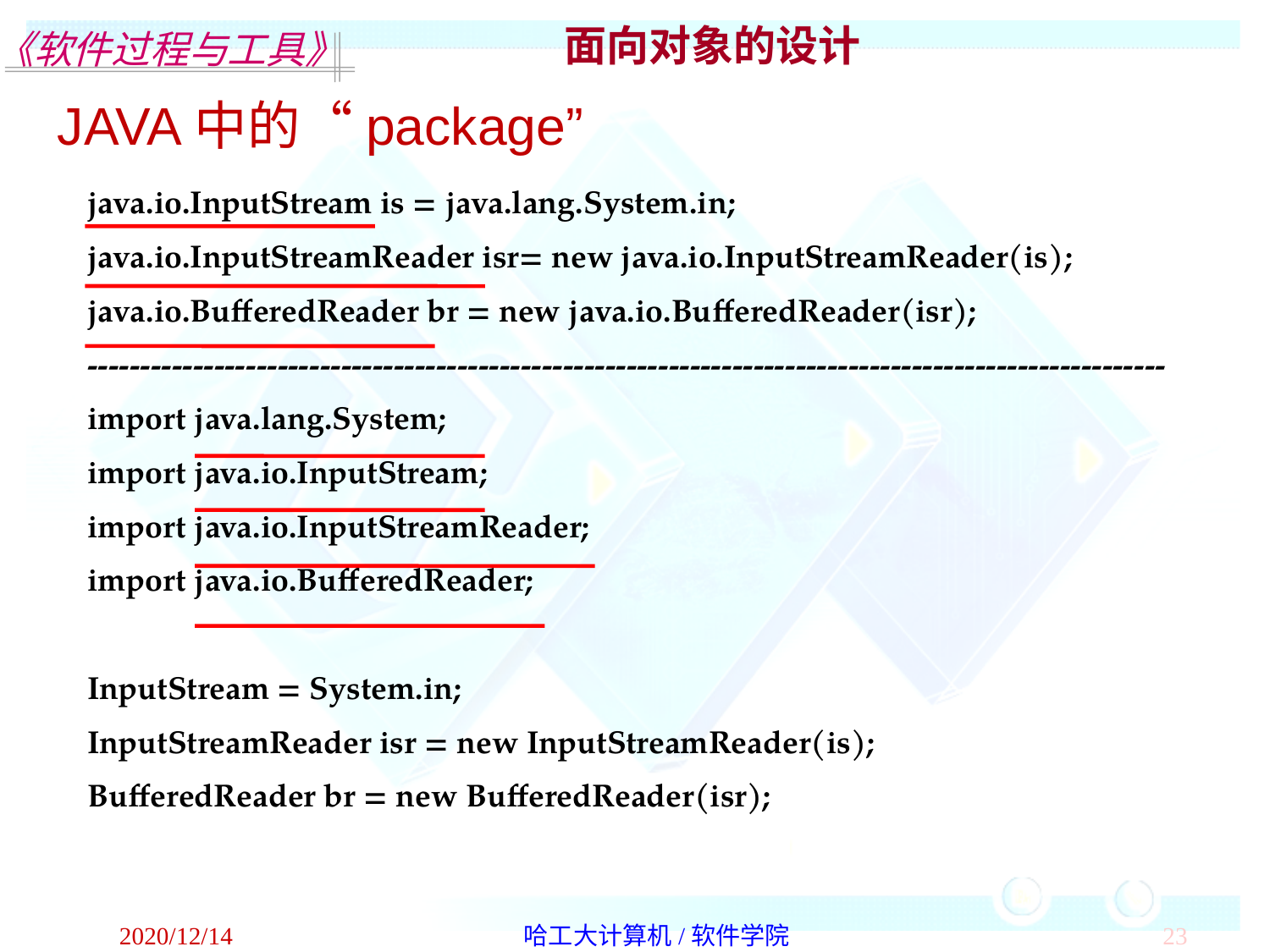

面向对象的设计
JAVA中的“package”
java.io.InputStream is = java.lang.System.in;
java.io.InputStreamReader isr= new java.io.InputStreamReader(is);
java.io.BufferedReader br = new java.io.BufferedReader(isr);
------------------------------------------------------------------------------------------------------
import java.lang.System;
import java.io.InputStream;
import java.io.InputStreamReader;
import java.io.BufferedReader;

InputStream = System.in;
InputStreamReader isr = new InputStreamReader(is);
BufferedReader br = new BufferedReader(isr);